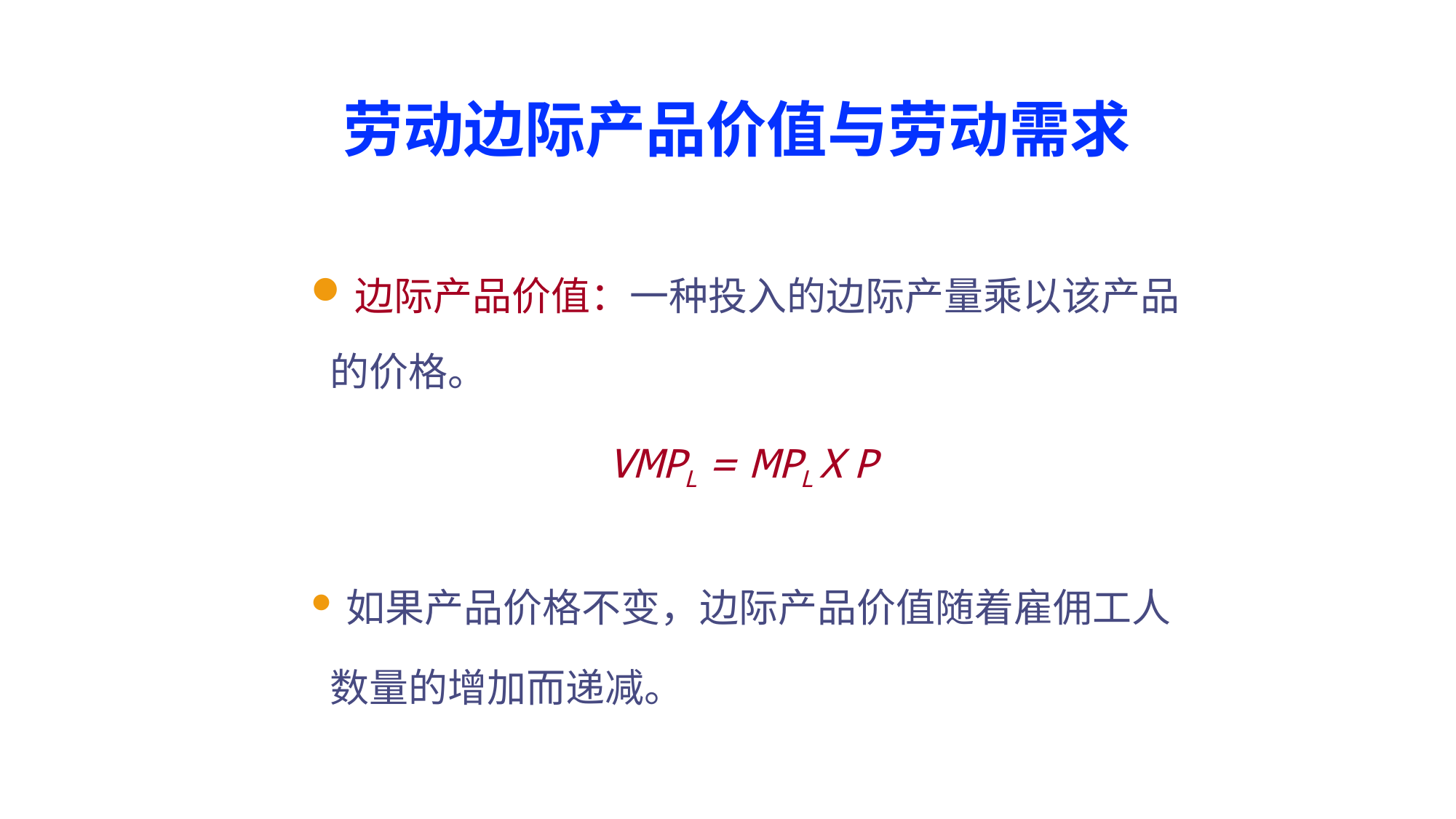

# 劳动边际产品价值与劳动需求
 边际产品价值：一种投入的边际产量乘以该产品的价格。

VMPL = MPL X P

 如果产品价格不变，边际产品价值随着雇佣工人数量的增加而递减。